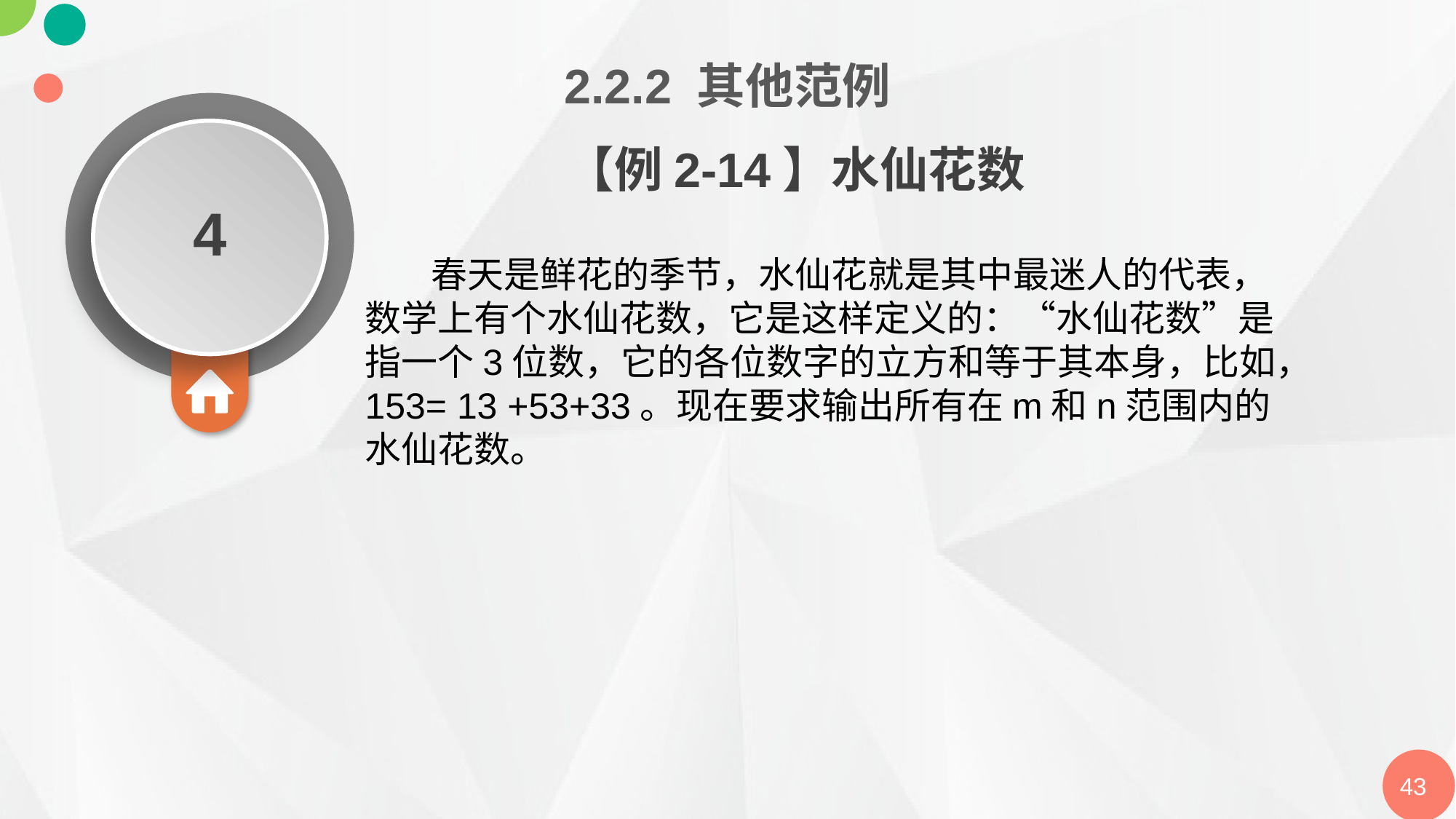

2.2.2 其他范例

【例2-14】水仙花数
4
       春天是鲜花的季节，水仙花就是其中最迷人的代表，数学上有个水仙花数，它是这样定义的：“水仙花数”是指一个3位数，它的各位数字的立方和等于其本身，比如，153= 13 +53+33。现在要求输出所有在m和n范围内的水仙花数。